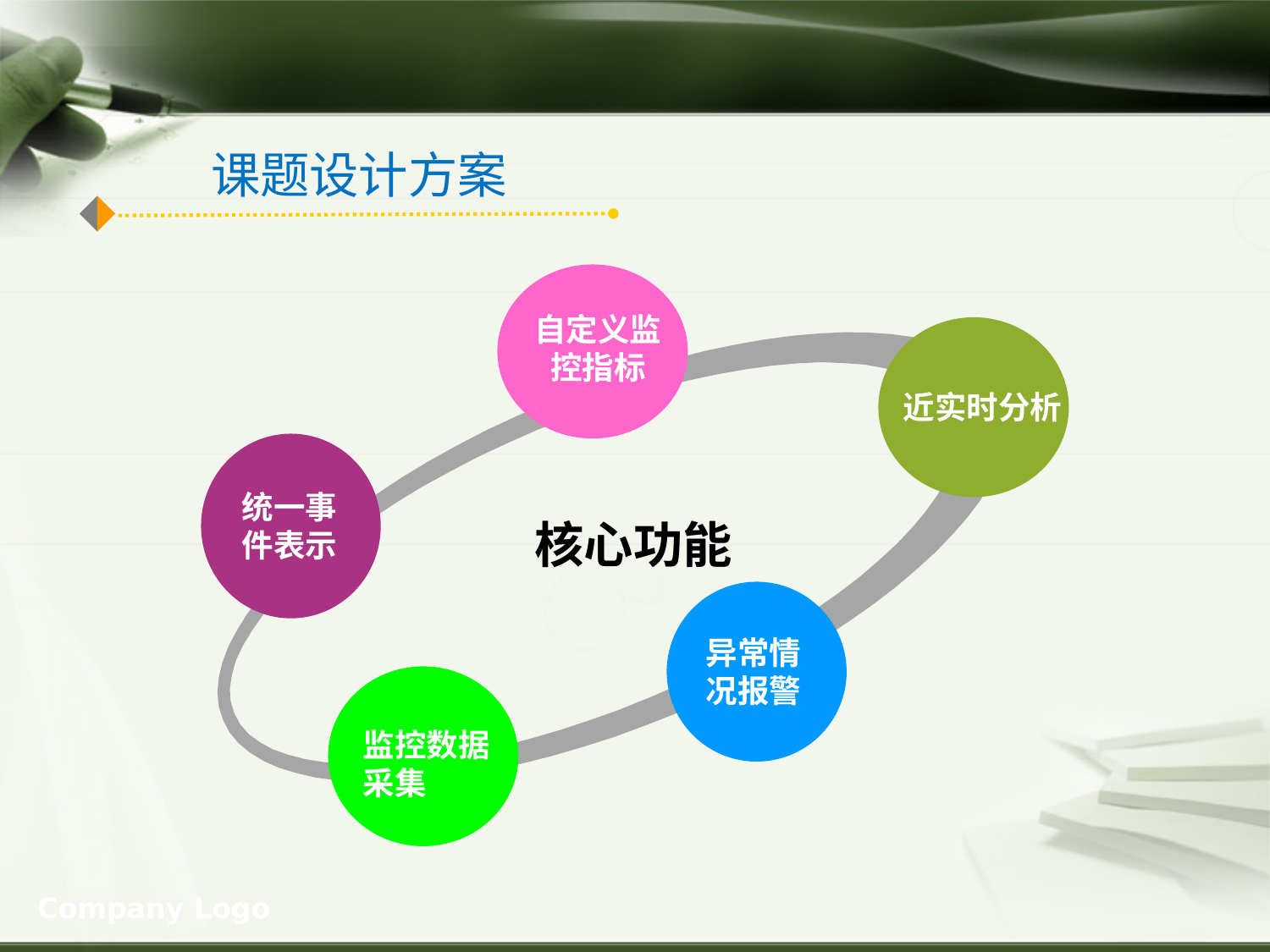

课题设计方案

自定义监控指标

近实时分析

统一事件表示
核心功能

异常情况报警

监控数据采集
Company Logo